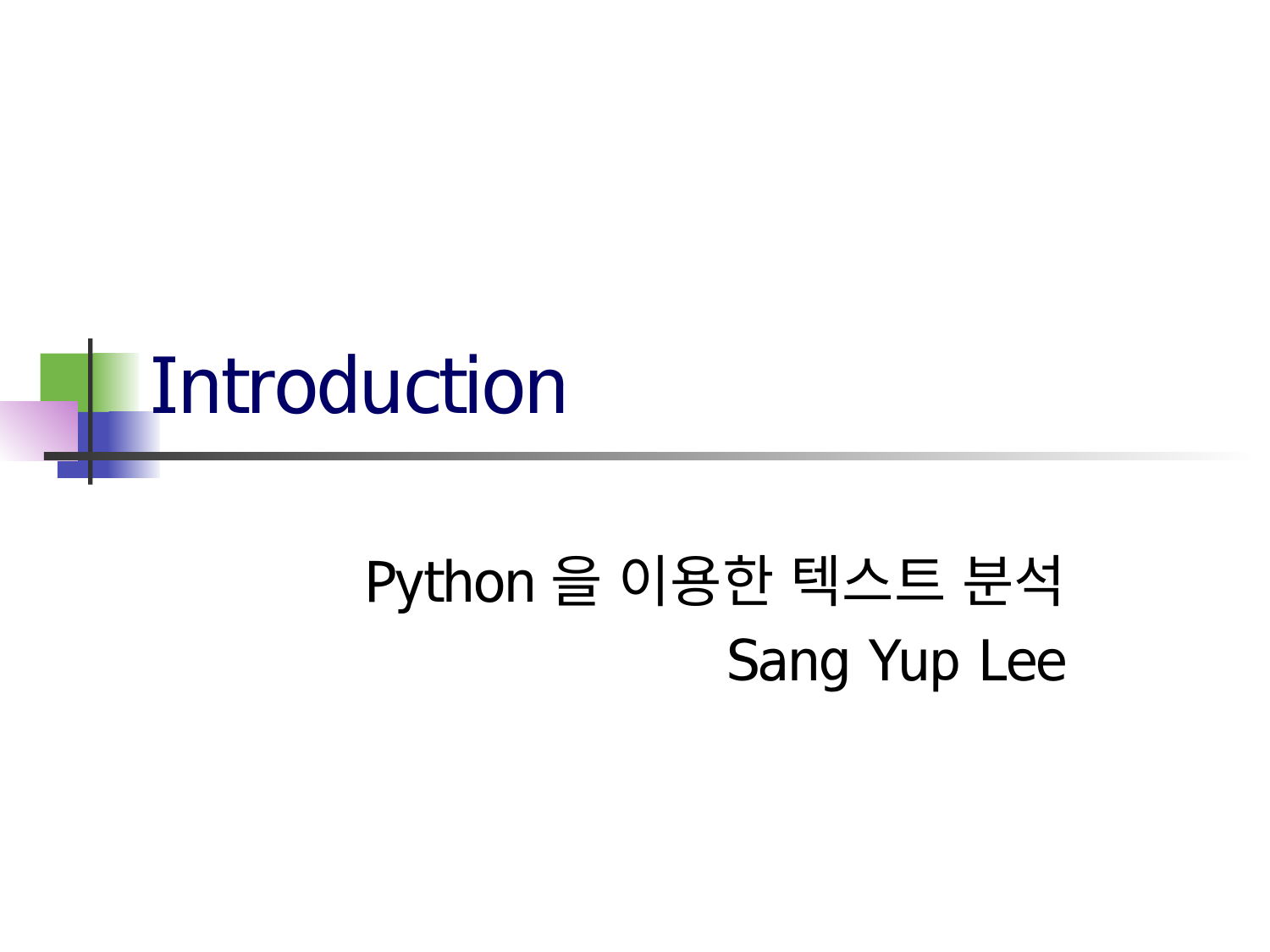

# Introduction
Python을 이용한 텍스트 분석
Sang Yup Lee